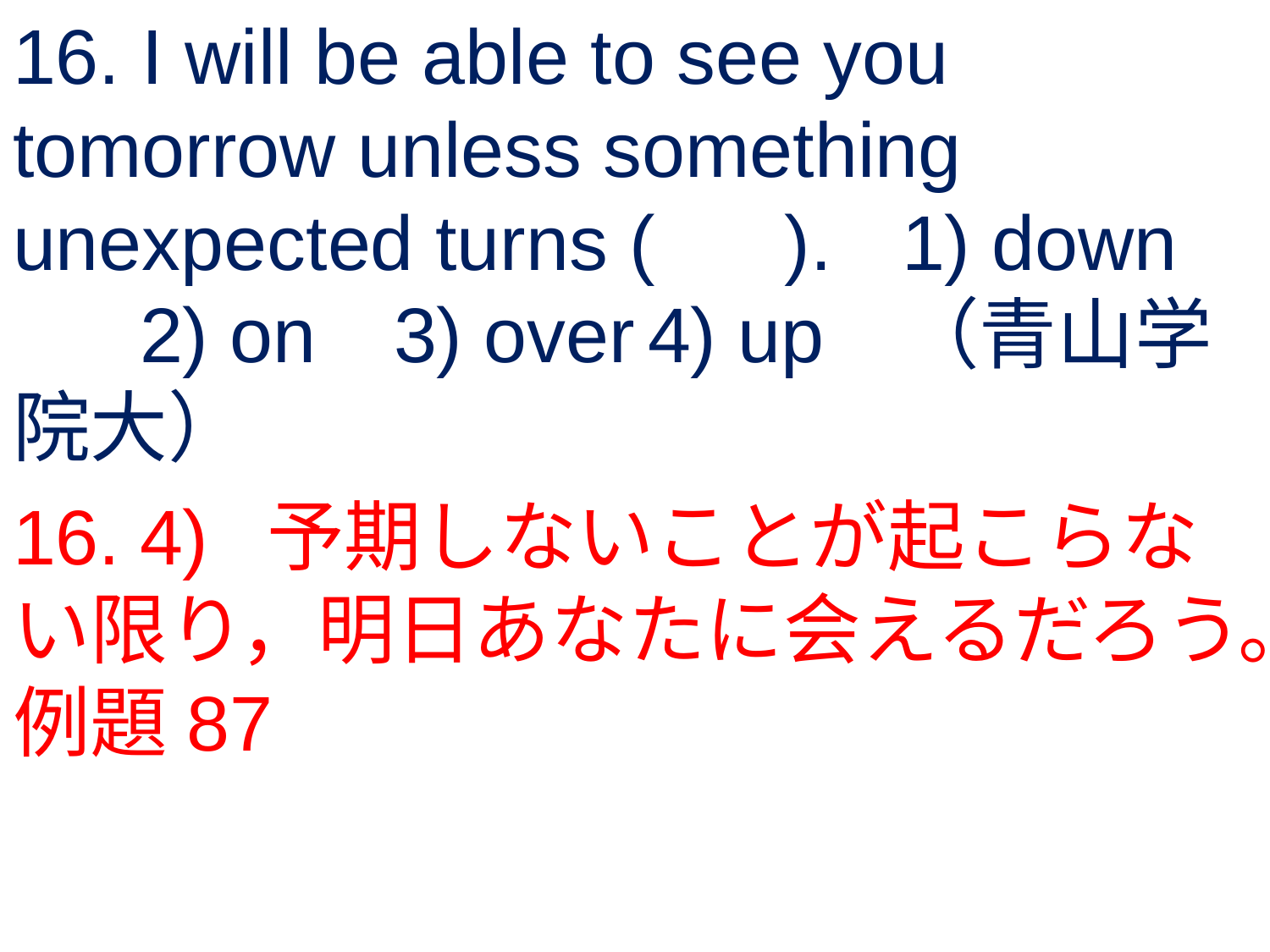

# 16. I will be able to see you tomorrow unless something unexpected turns (      ).	1) down	2) on	3) over	4) up	（青山学院大）
16.	4) 	予期しないことが起こらない限り，明日あなたに会えるだろう。例題87